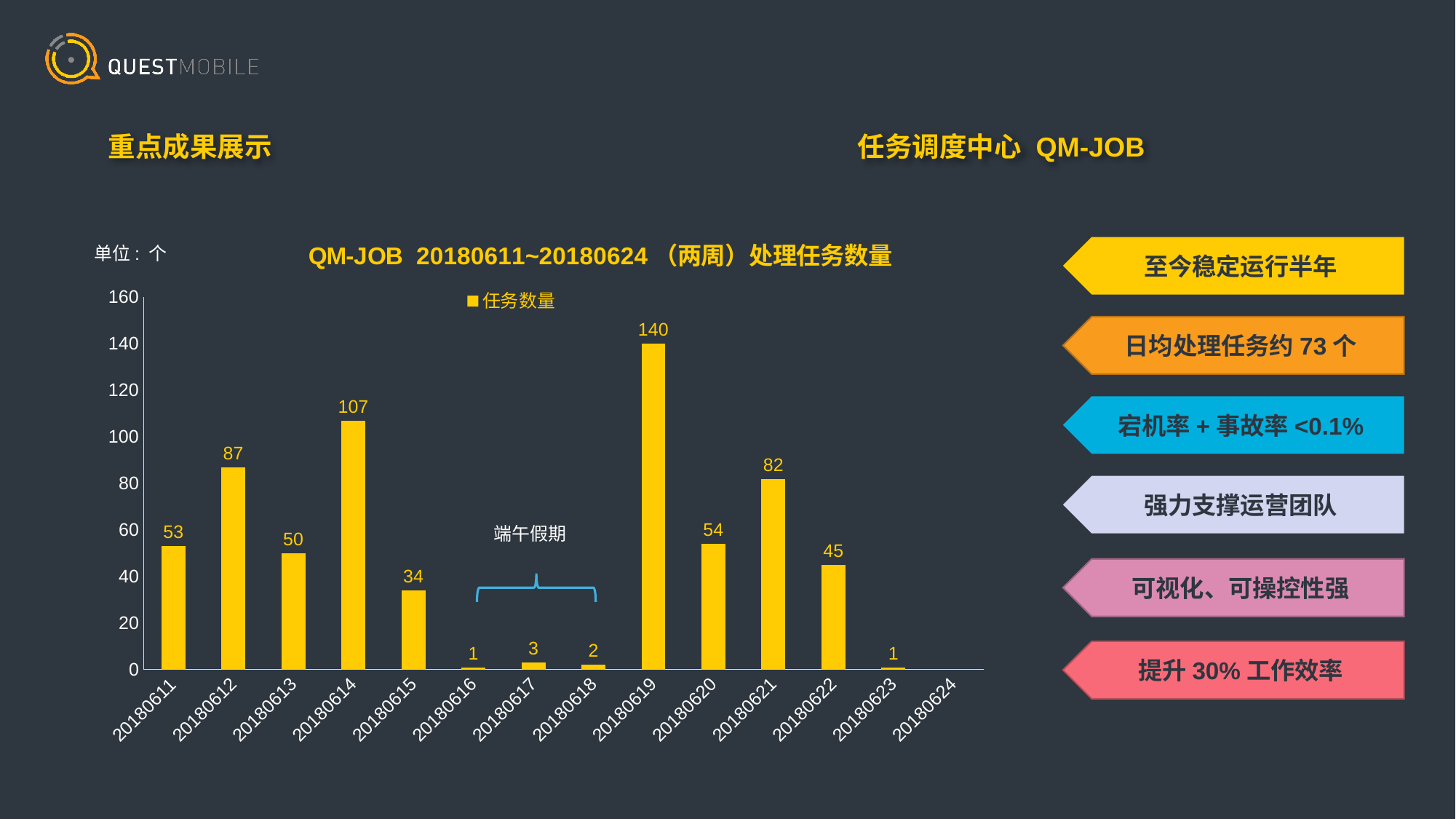

重点成果展示                                                                                               任务调度中心 QM-JOB

### Chart: QM-JOB  20180611~20180624（两周）处理任务数量

| Category | 任务数量 |
|---|---|
| 20180611 | 53.0 |
| 20180612 | 87.0 |
| 20180613 | 50.0 |
| 20180614 | 107.0 |
| 20180615 | 34.0 |
| 20180616 | 1.0 |
| 20180617 | 3.0 |
| 20180618 | 2.0 |
| 20180619 | 140.0 |
| 20180620 | 54.0 |
| 20180621 | 82.0 |
| 20180622 | 45.0 |
| 20180623 | 1.0 |
| 20180624 | None |
单位: 个
至今稳定运行半年
日均处理任务约73个
宕机率+事故率<0.1%
强力支撑运营团队
端午假期

可视化、可操控性强
提升30%工作效率